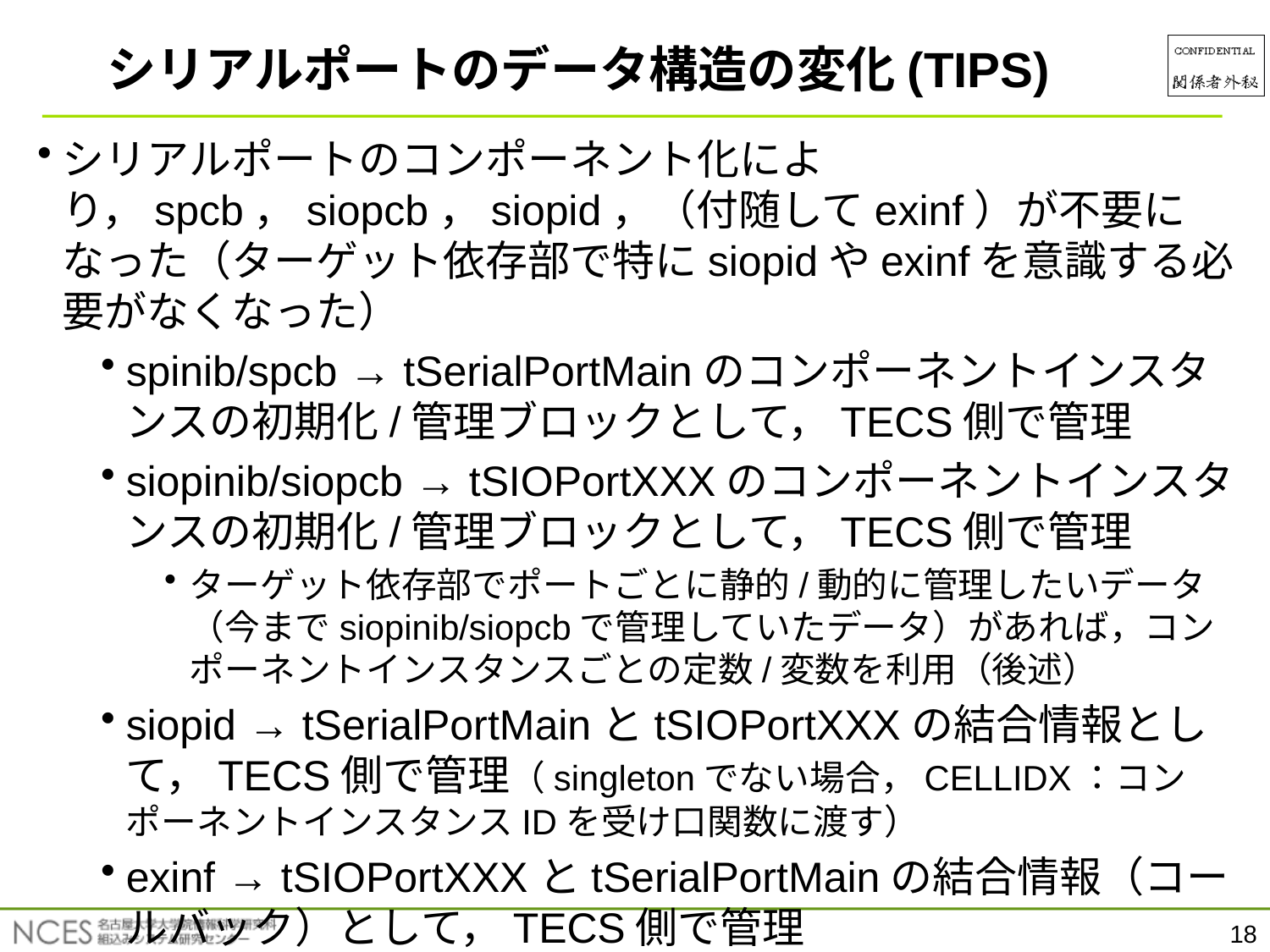

シリアルポートのデータ構造の変化(TIPS)
シリアルポートのコンポーネント化により，spcb，siopcb，siopid，（付随してexinf）が不要になった（ターゲット依存部で特にsiopidやexinfを意識する必要がなくなった）
spinib/spcb → tSerialPortMainのコンポーネントインスタンスの初期化/管理ブロックとして，TECS側で管理
siopinib/siopcb → tSIOPortXXXのコンポーネントインスタンスの初期化/管理ブロックとして，TECS側で管理
ターゲット依存部でポートごとに静的/動的に管理したいデータ（今までsiopinib/siopcbで管理していたデータ）があれば，コンポーネントインスタンスごとの定数/変数を利用（後述）
siopid → tSerialPortMainとtSIOPortXXXの結合情報として，TECS側で管理（singletonでない場合，CELLIDX：コンポーネントインスタンスIDを受け口関数に渡す）
exinf → tSIOPortXXXとtSerialPortMainの結合情報（コールバック）として，TECS側で管理
18